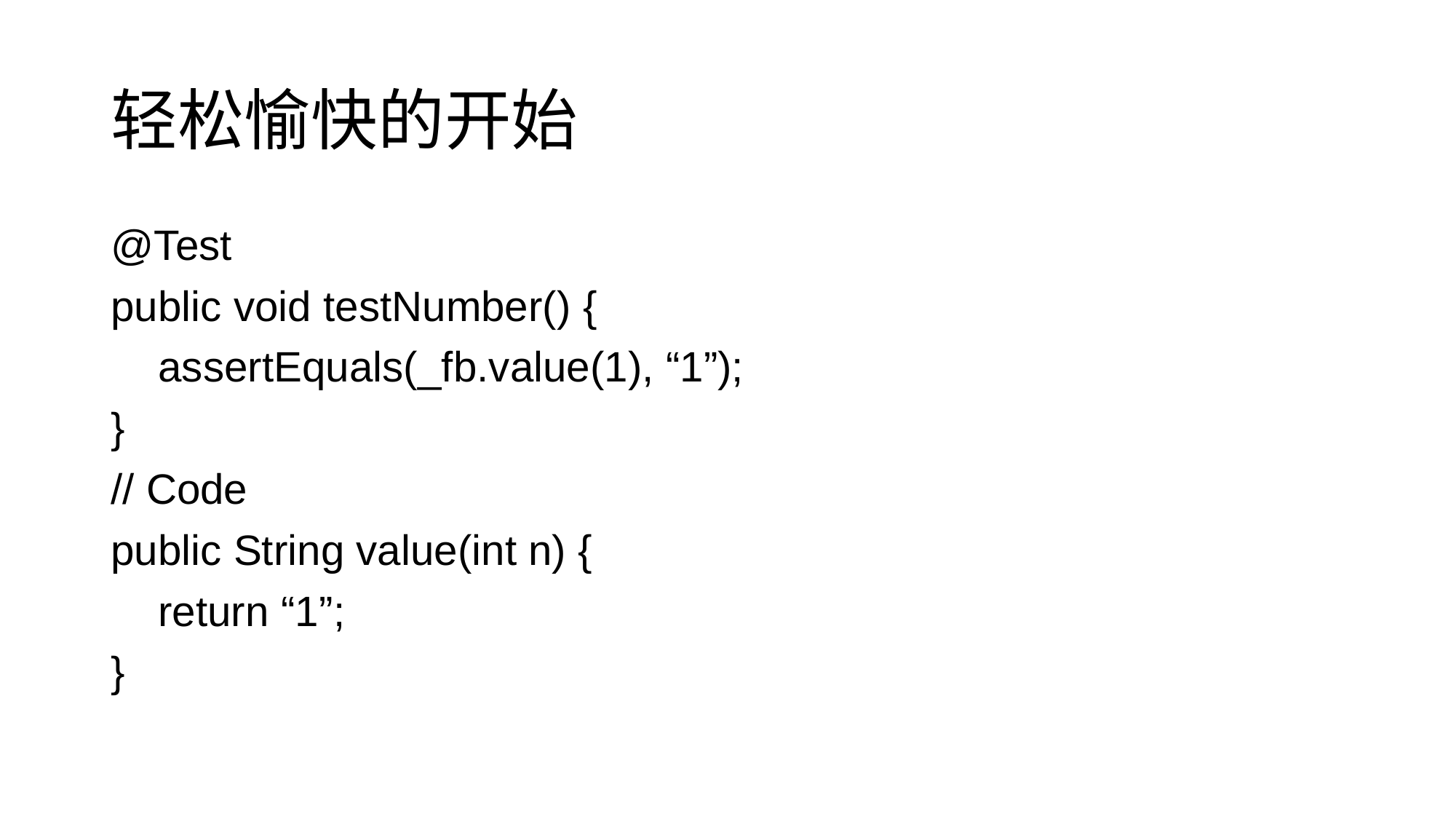

# 轻松愉快的开始
@Test
public void testNumber() {
    assertEquals(_fb.value(1), “1”);
}
// Code
public String value(int n) {
    return “1”;
}